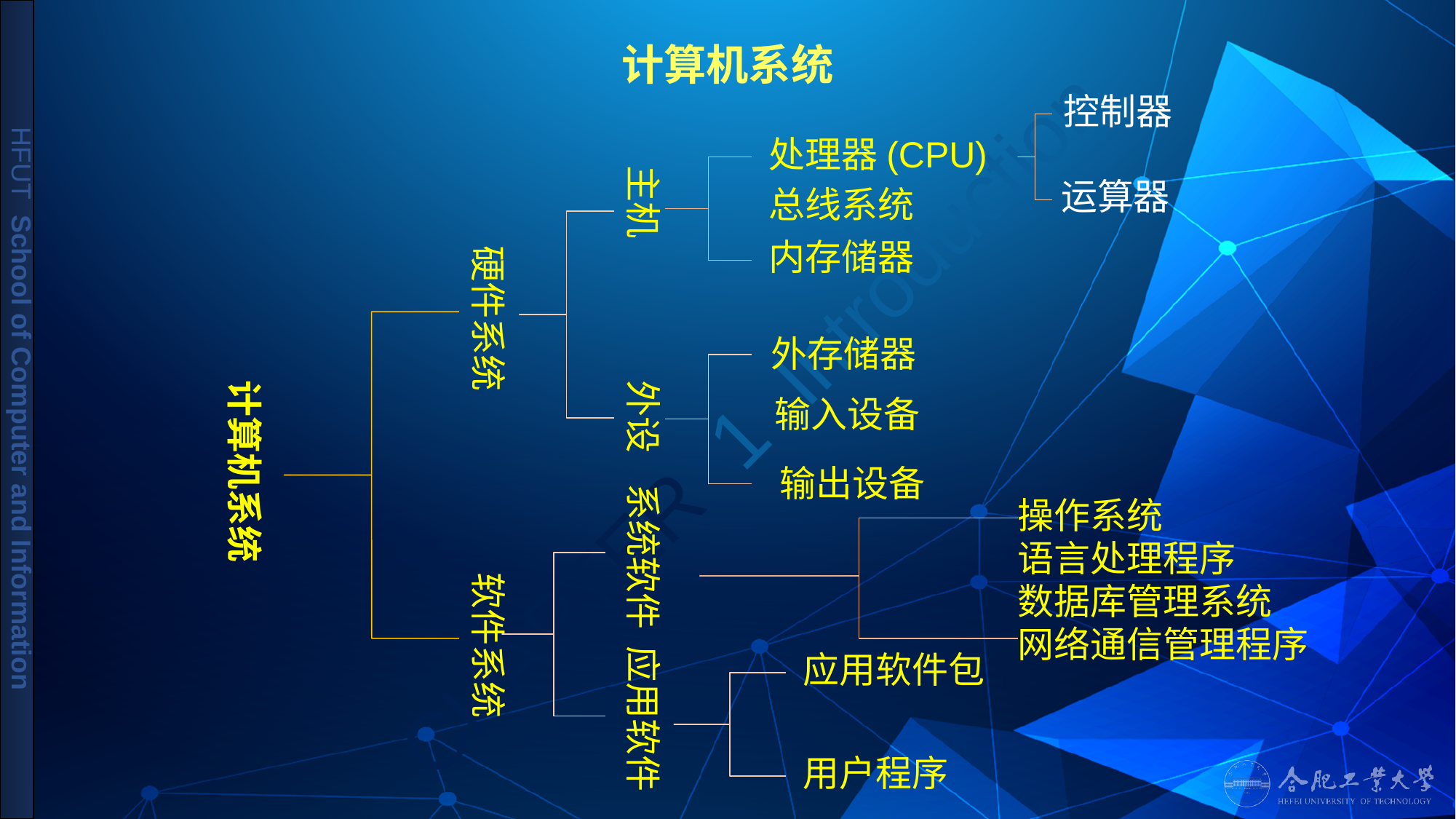

# 计算机系统
控制器

处理器(CPU)

运算器
总线系统
主机

内存储器
硬件系统

外存储器

输入设备
外设
计算机系统
输出设备
操作系统

系统软件
语言处理程序

数据库管理系统
网络通信管理程序
软件系统
应用软件包

应用软件
用户程序